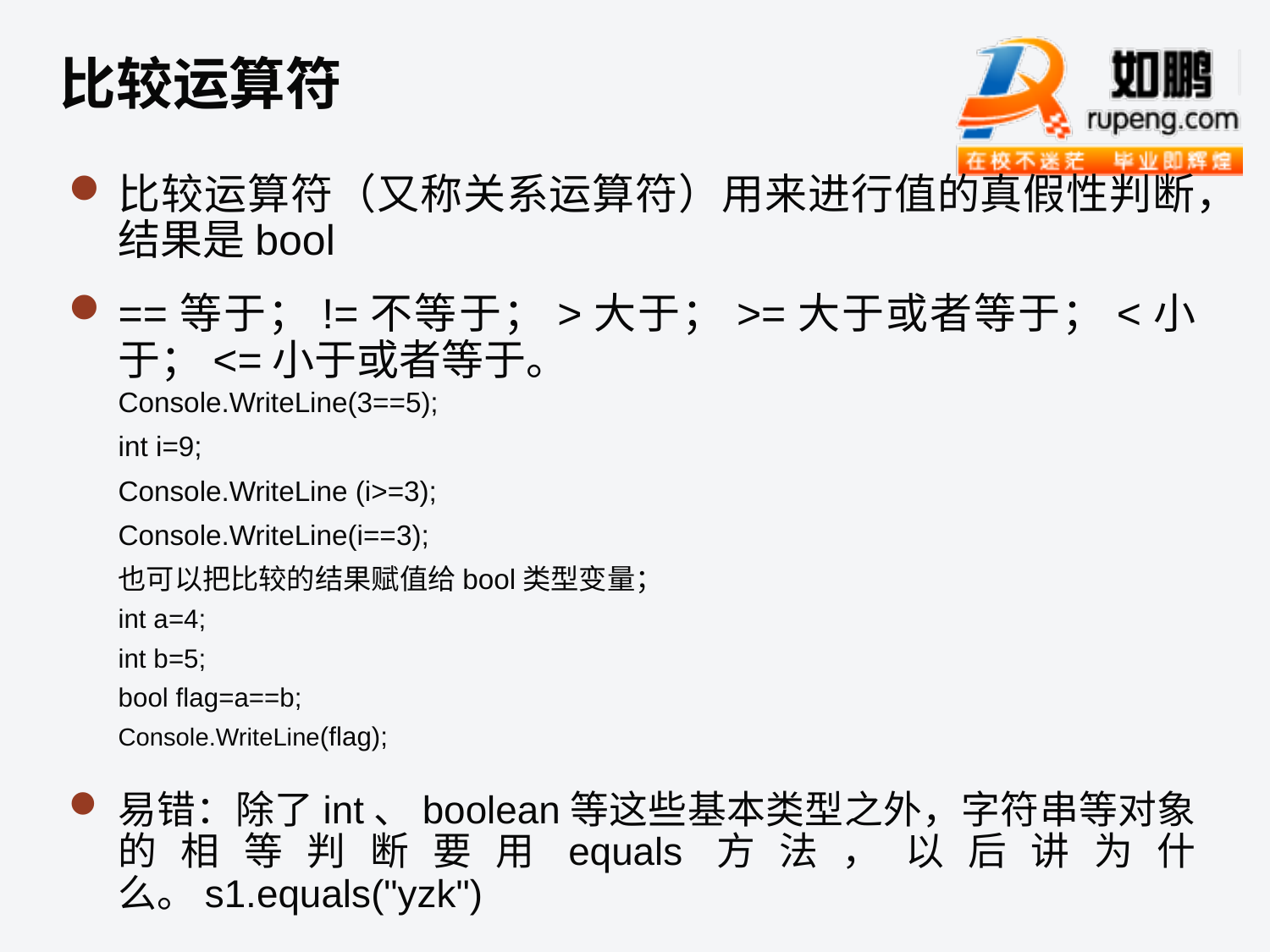

比较运算符
比较运算符（又称关系运算符）用来进行值的真假性判断，结果是bool
==等于；!=不等于；>大于；>=大于或者等于；<小于；<=小于或者等于。
Console.WriteLine(3==5);
int i=9;
Console.WriteLine (i>=3);
Console.WriteLine(i==3);
也可以把比较的结果赋值给bool类型变量；
int a=4;
int b=5;
bool flag=a==b;
Console.WriteLine(flag);
易错：除了int、boolean等这些基本类型之外，字符串等对象的相等判断要用equals方法，以后讲为什么。s1.equals("yzk")